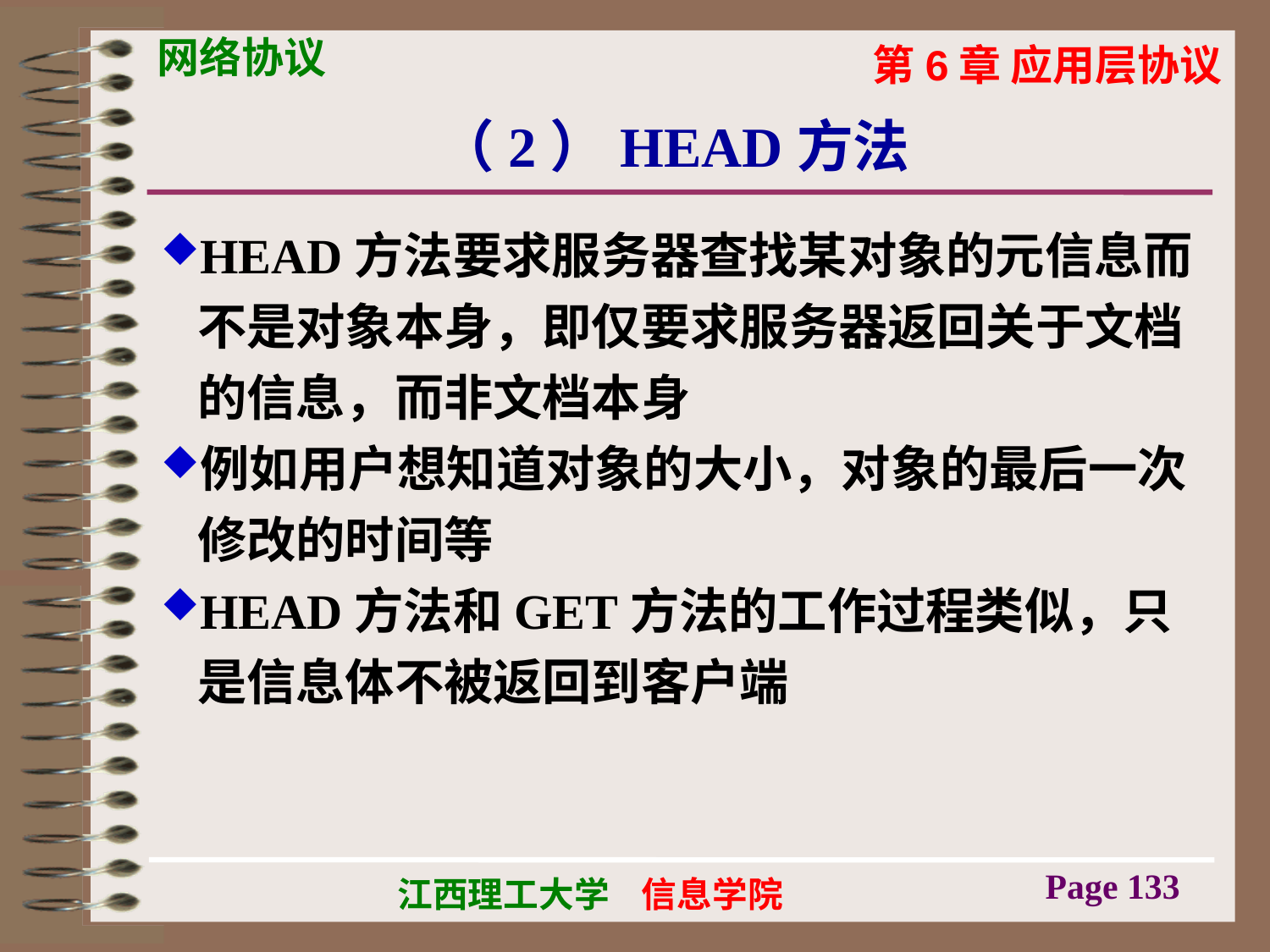

# （2）HEAD方法
HEAD方法要求服务器查找某对象的元信息而不是对象本身，即仅要求服务器返回关于文档的信息，而非文档本身
例如用户想知道对象的大小，对象的最后一次修改的时间等
HEAD方法和GET方法的工作过程类似，只是信息体不被返回到客户端
Page 133